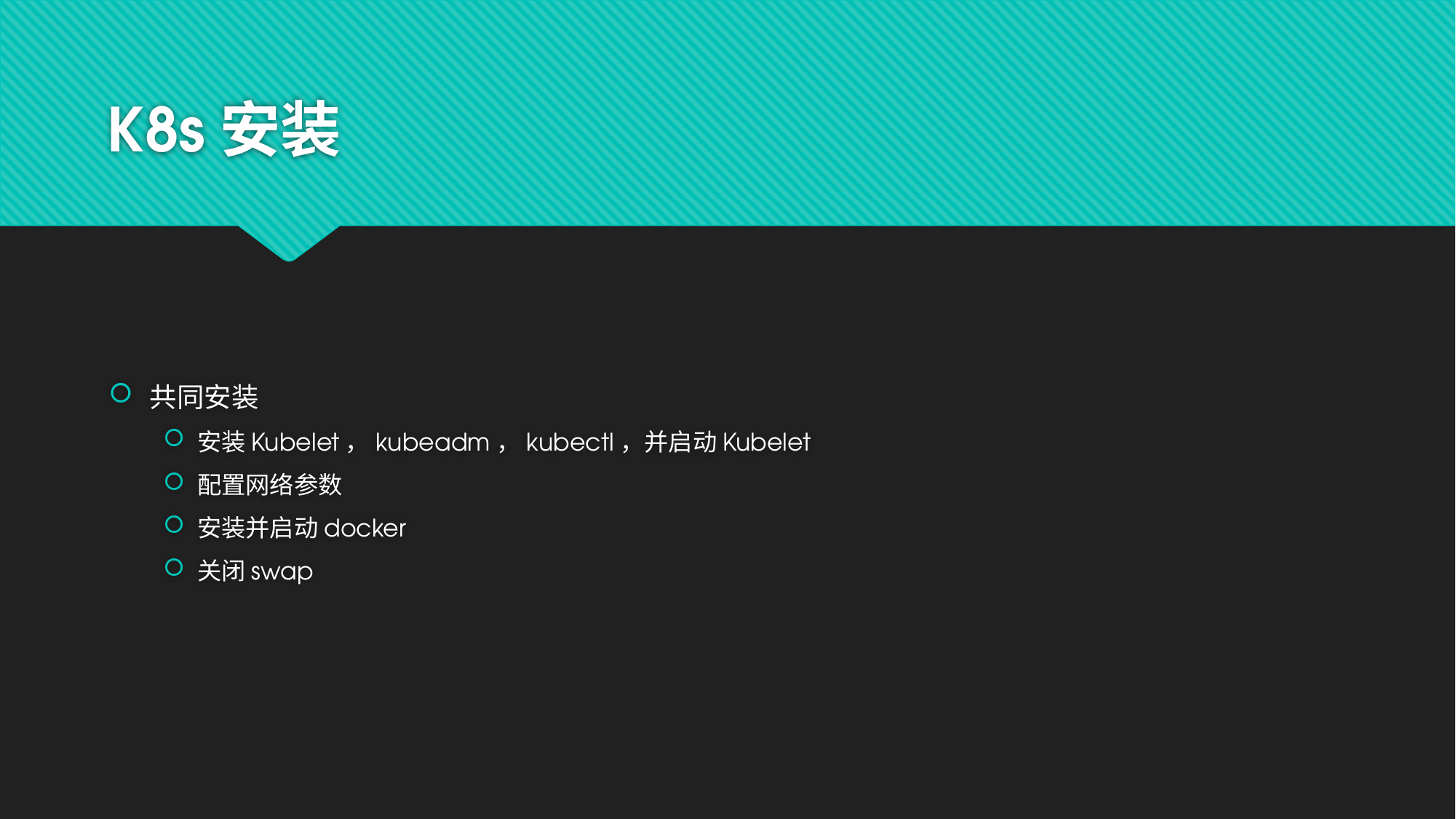

# K8s安装
共同安装
安装Kubelet，kubeadm，kubectl，并启动Kubelet
配置网络参数
安装并启动docker
关闭swap